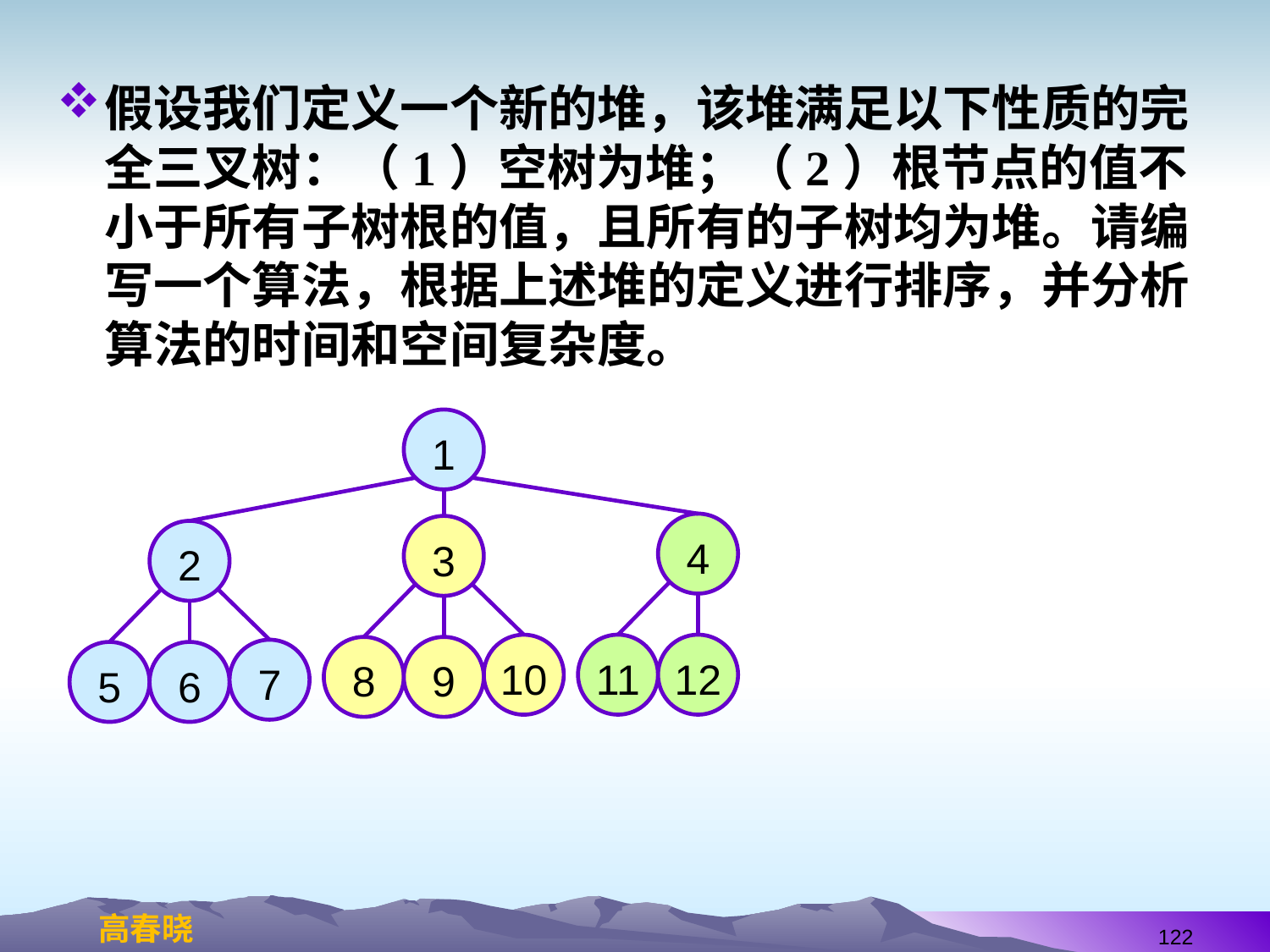

假设我们定义一个新的堆，该堆满足以下性质的完全三叉树：（1）空树为堆；（2）根节点的值不小于所有子树根的值，且所有的子树均为堆。请编写一个算法，根据上述堆的定义进行排序，并分析算法的时间和空间复杂度。

1
4
3
2
11
12
10
8
9
7
5
6
122